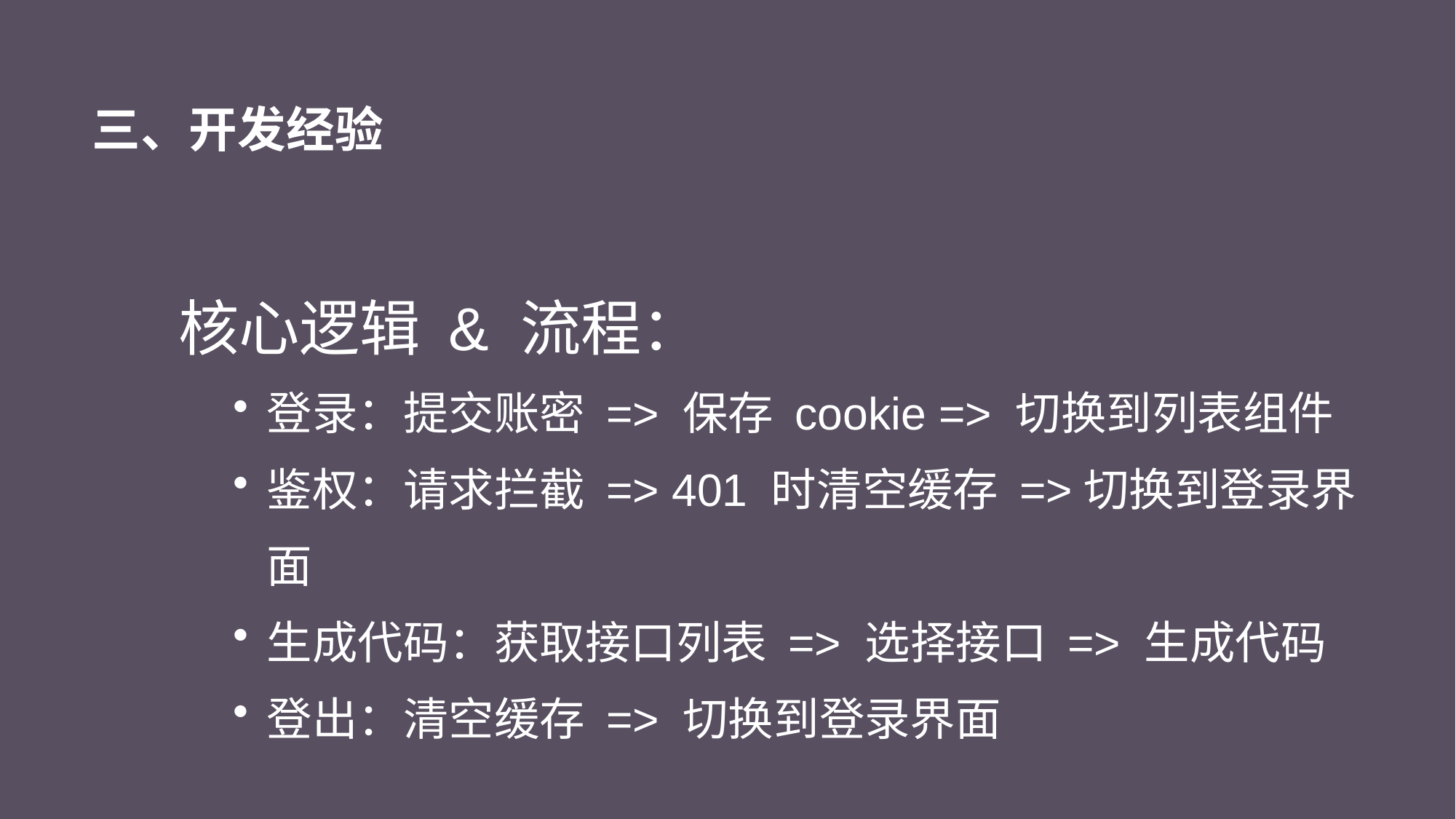

# 三、开发经验
核心逻辑 & 流程：
登录：提交账密 => 保存 cookie => 切换到列表组件
鉴权：请求拦截 => 401 时清空缓存 =>切换到登录界面
生成代码：获取接口列表 => 选择接口 => 生成代码
登出：清空缓存 => 切换到登录界面